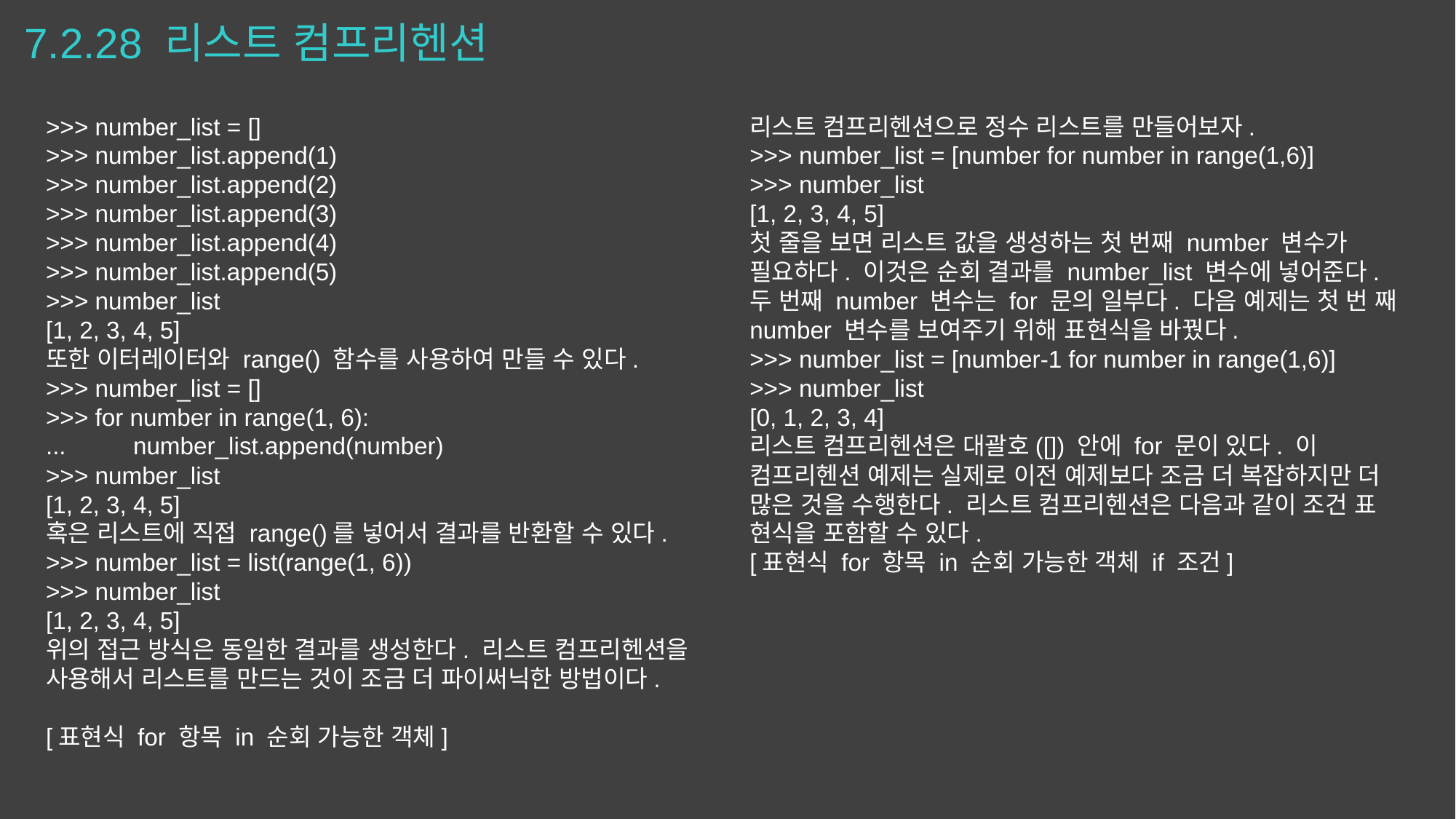

# 7.2.28 리스트 컴프리헨션
>>> number_list = []
>>> number_list.append(1)
>>> number_list.append(2)
>>> number_list.append(3)
>>> number_list.append(4)
>>> number_list.append(5)
>>> number_list
[1, 2, 3, 4, 5]
또한 이터레이터와 range() 함수를 사용하여 만들 수 있다.
>>> number_list = []
>>> for number in range(1, 6):
...          number_list.append(number)
>>> number_list
[1, 2, 3, 4, 5]
혹은 리스트에 직접 range()를 넣어서 결과를 반환할 수 있다.
>>> number_list = list(range(1, 6))
>>> number_list
[1, 2, 3, 4, 5]
위의 접근 방식은 동일한 결과를 생성한다. 리스트 컴프리헨션을 사용해서 리스트를 만드는 것이 조금 더 파이써닉한 방법이다.

[표현식 for 항목 in 순회 가능한 객체]
리스트 컴프리헨션으로 정수 리스트를 만들어보자.
>>> number_list = [number for number in range(1,6)]
>>> number_list
[1, 2, 3, 4, 5]
첫 줄을 보면 리스트 값을 생성하는 첫 번째 number 변수가 필요하다. 이것은 순회 결과를 number_list 변수에 넣어준다. 두 번째 number 변수는 for 문의 일부다. 다음 예제는 첫 번 째 number 변수를 보여주기 위해 표현식을 바꿨다.
>>> number_list = [number-1 for number in range(1,6)]
>>> number_list
[0, 1, 2, 3, 4]
리스트 컴프리헨션은 대괄호([]) 안에 for 문이 있다. 이 컴프리헨션 예제는 실제로 이전 예제보다 조금 더 복잡하지만 더 많은 것을 수행한다. 리스트 컴프리헨션은 다음과 같이 조건 표 현식을 포함할 수 있다.
[표현식 for 항목 in 순회 가능한 객체 if 조건]